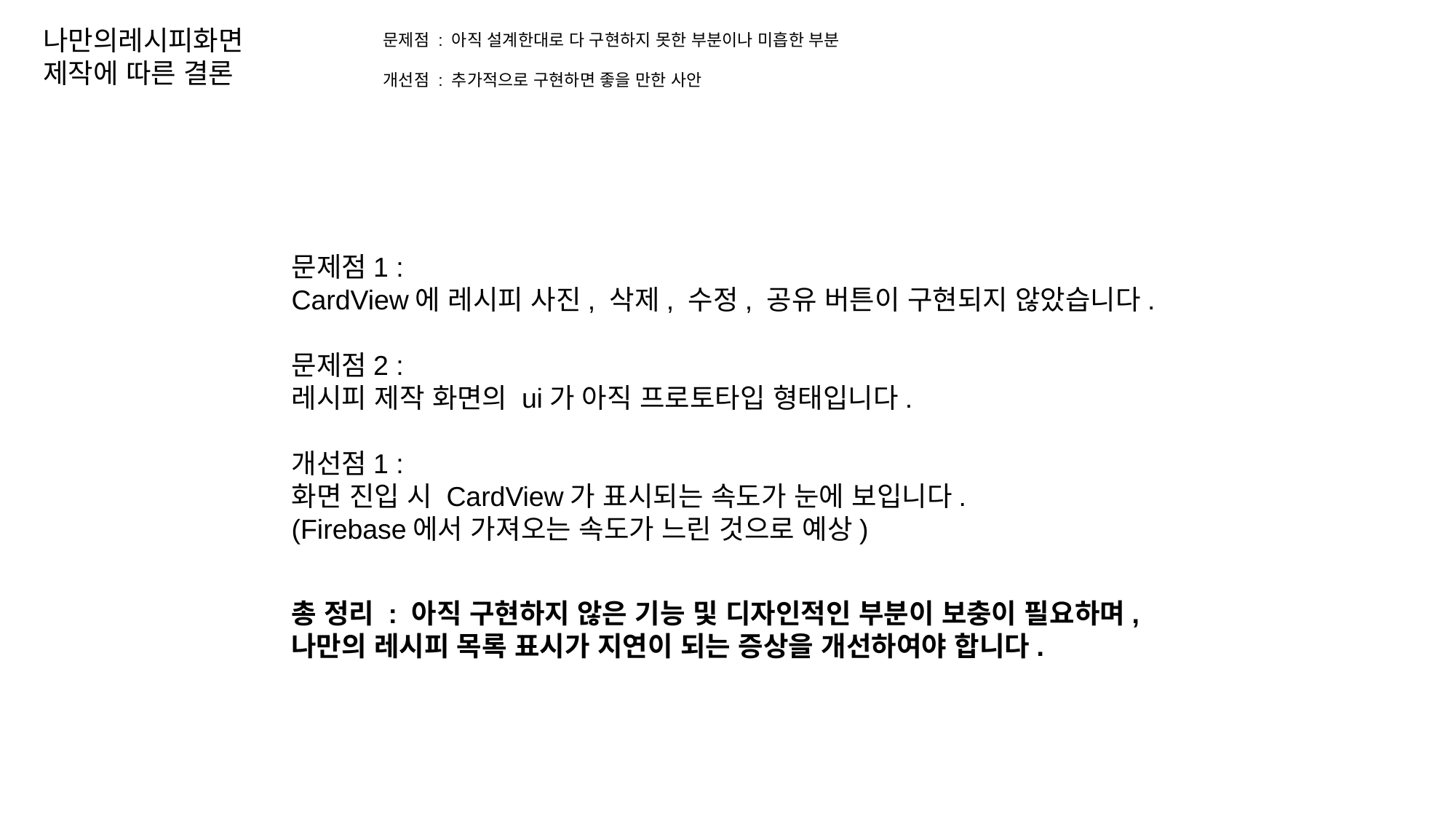

나만의레시피화면
제작에 따른 결론
문제점 : 아직 설계한대로 다 구현하지 못한 부분이나 미흡한 부분

개선점 : 추가적으로 구현하면 좋을 만한 사안
문제점1 :
CardView에 레시피 사진, 삭제, 수정, 공유 버튼이 구현되지 않았습니다.

문제점2 :
레시피 제작 화면의 ui가 아직 프로토타입 형태입니다.

개선점1 :
화면 진입 시 CardView가 표시되는 속도가 눈에 보입니다.
(Firebase에서 가져오는 속도가 느린 것으로 예상)
총 정리 : 아직 구현하지 않은 기능 및 디자인적인 부분이 보충이 필요하며,
나만의 레시피 목록 표시가 지연이 되는 증상을 개선하여야 합니다.